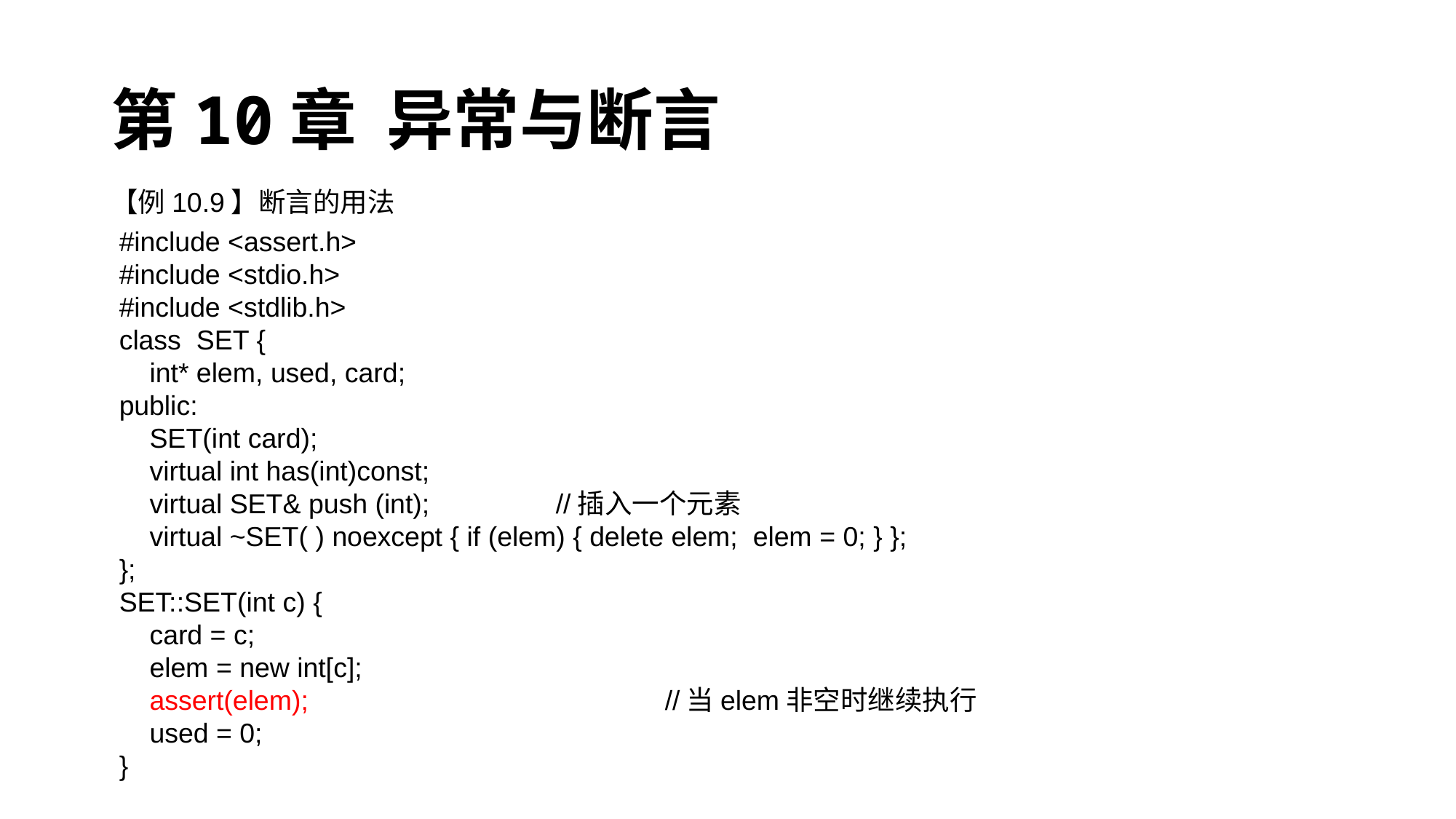

# 第10章  异常与断言
【例10.9】断言的用法
#include <assert.h>
#include <stdio.h>
#include <stdlib.h>
class  SET {
    int* elem, used, card;
public:
    SET(int card);
    virtual int has(int)const;
    virtual SET& push (int);		//插入一个元素
    virtual ~SET( ) noexcept { if (elem) { delete elem;  elem = 0; } };
};
SET::SET(int c) {
    card = c;
    elem = new int[c];
    assert(elem);				//当elem非空时继续执行
    used = 0;
}